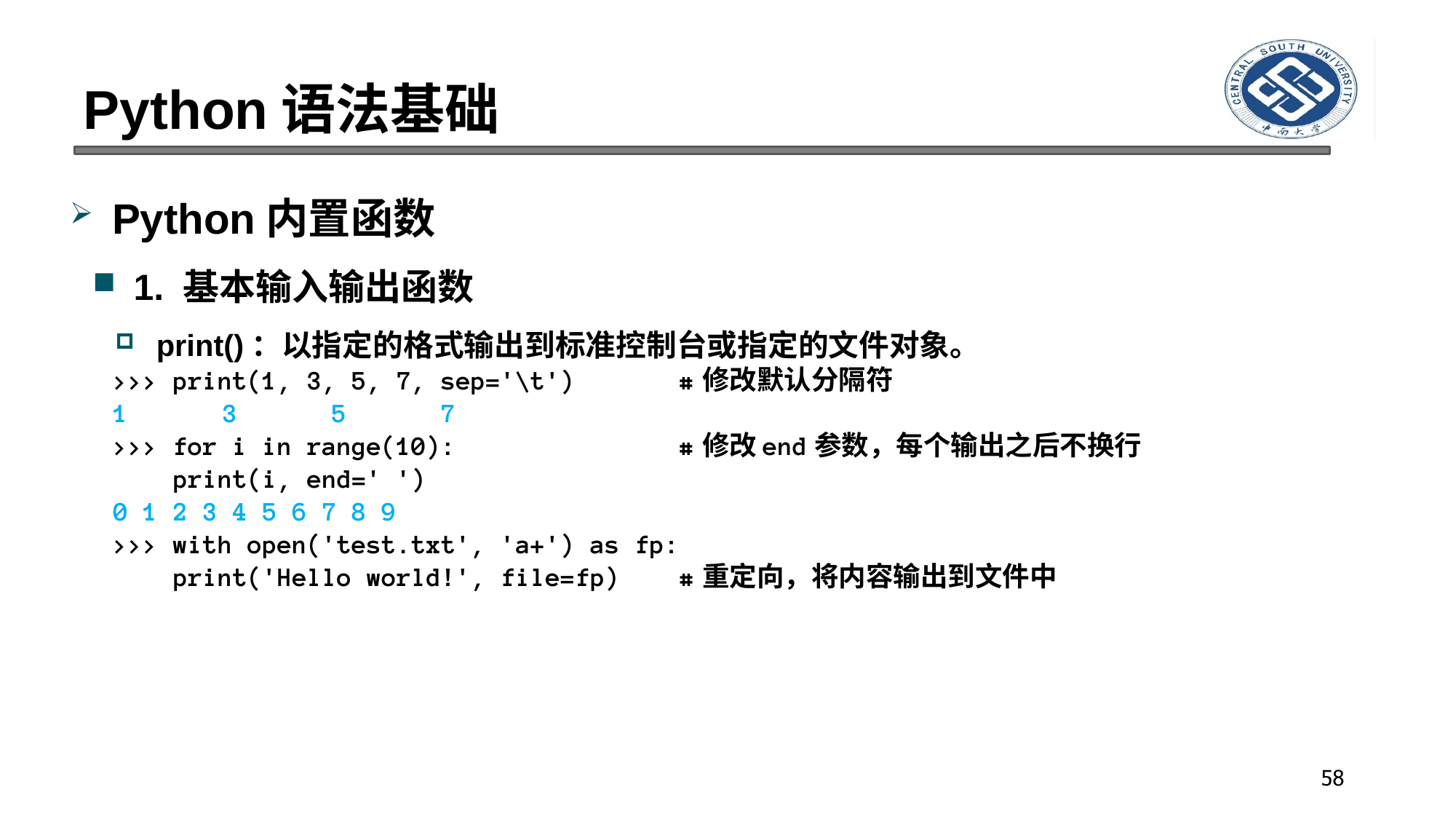

# Python语法基础
Python内置函数
1. 基本输入输出函数
print()：以指定的格式输出到标准控制台或指定的文件对象。
>>> print(1, 3, 5, 7, sep='\t')       #修改默认分隔符
1	3	5	7
>>> for i in range(10):               #修改end参数，每个输出之后不换行
    print(i, end=' ')
0 1 2 3 4 5 6 7 8 9
>>> with open('test.txt', 'a+') as fp:
    print('Hello world!', file=fp)    #重定向，将内容输出到文件中
58